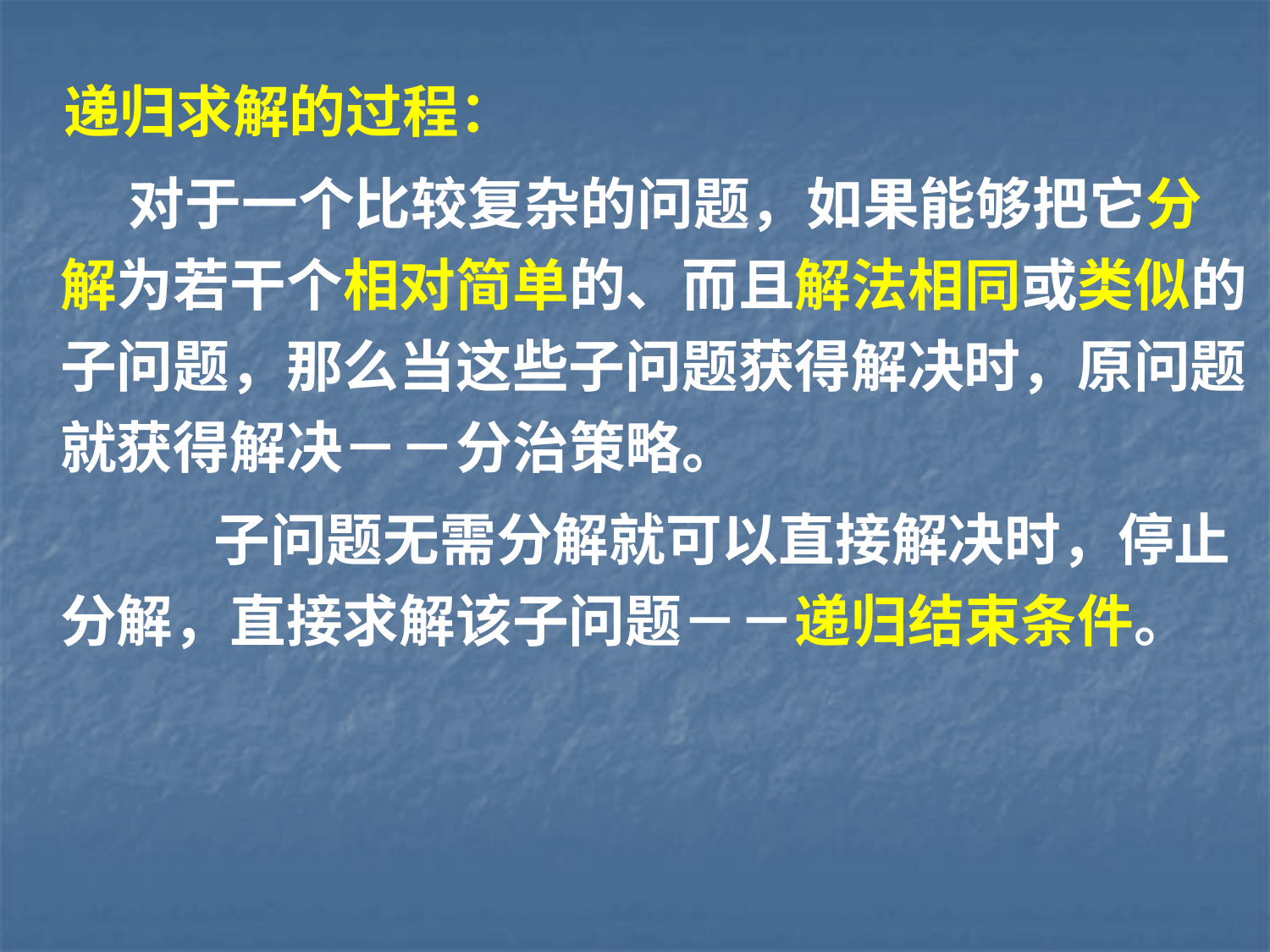

递归求解的过程：
    对于一个比较复杂的问题，如果能够把它分解为若干个相对简单的、而且解法相同或类似的子问题，那么当这些子问题获得解决时，原问题就获得解决－－分治策略。
	 子问题无需分解就可以直接解决时，停止分解，直接求解该子问题－－递归结束条件。